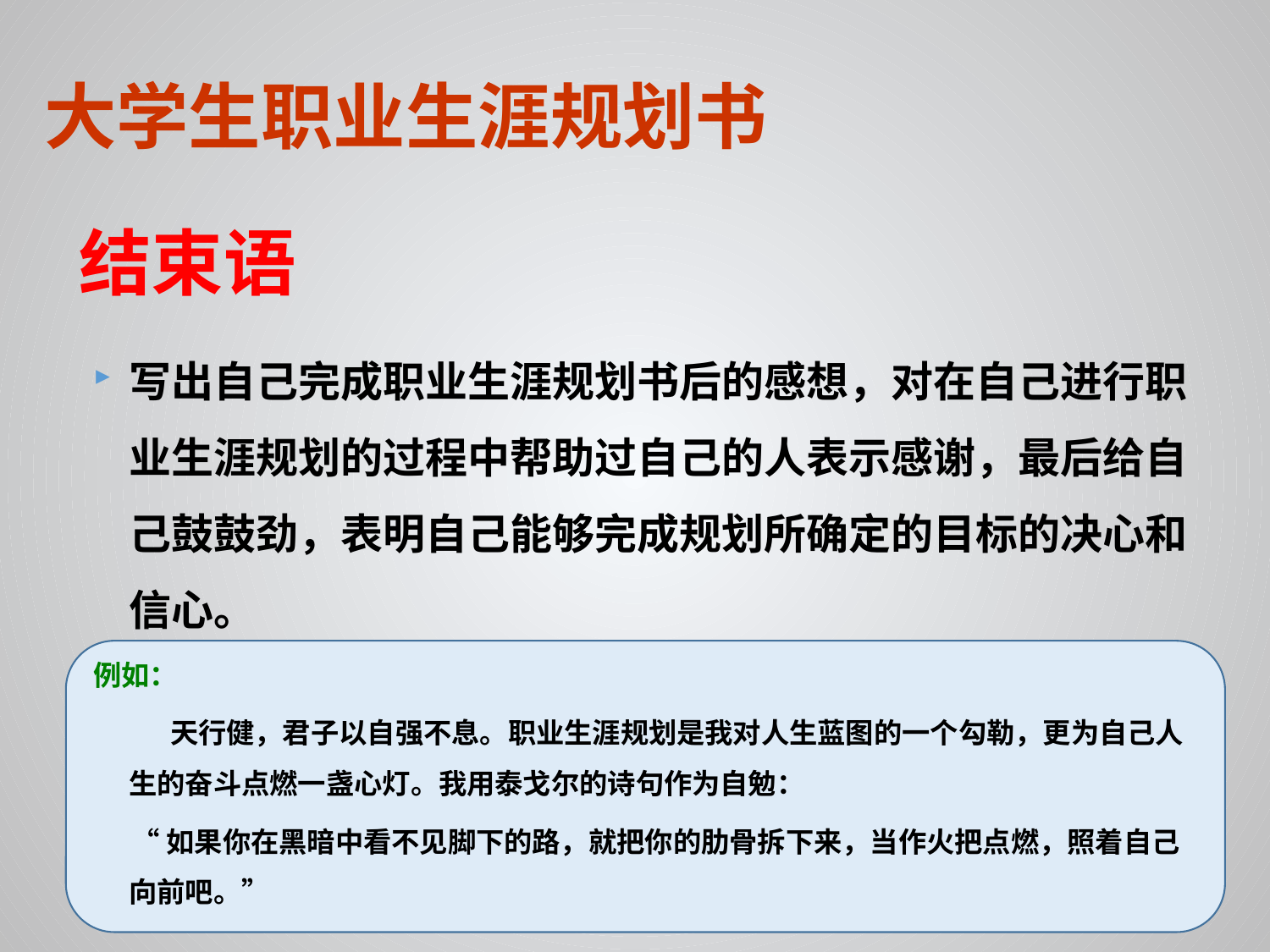

大学生职业生涯规划书
结束语
写出自己完成职业生涯规划书后的感想，对在自己进行职业生涯规划的过程中帮助过自己的人表示感谢，最后给自己鼓鼓劲，表明自己能够完成规划所确定的目标的决心和信心。
例如：
           天行健，君子以自强不息。职业生涯规划是我对人生蓝图的一个勾勒，更为自己人生的奋斗点燃一盏心灯。我用泰戈尔的诗句作为自勉：
      “如果你在黑暗中看不见脚下的路，就把你的肋骨拆下来，当作火把点燃，照着自己向前吧。”